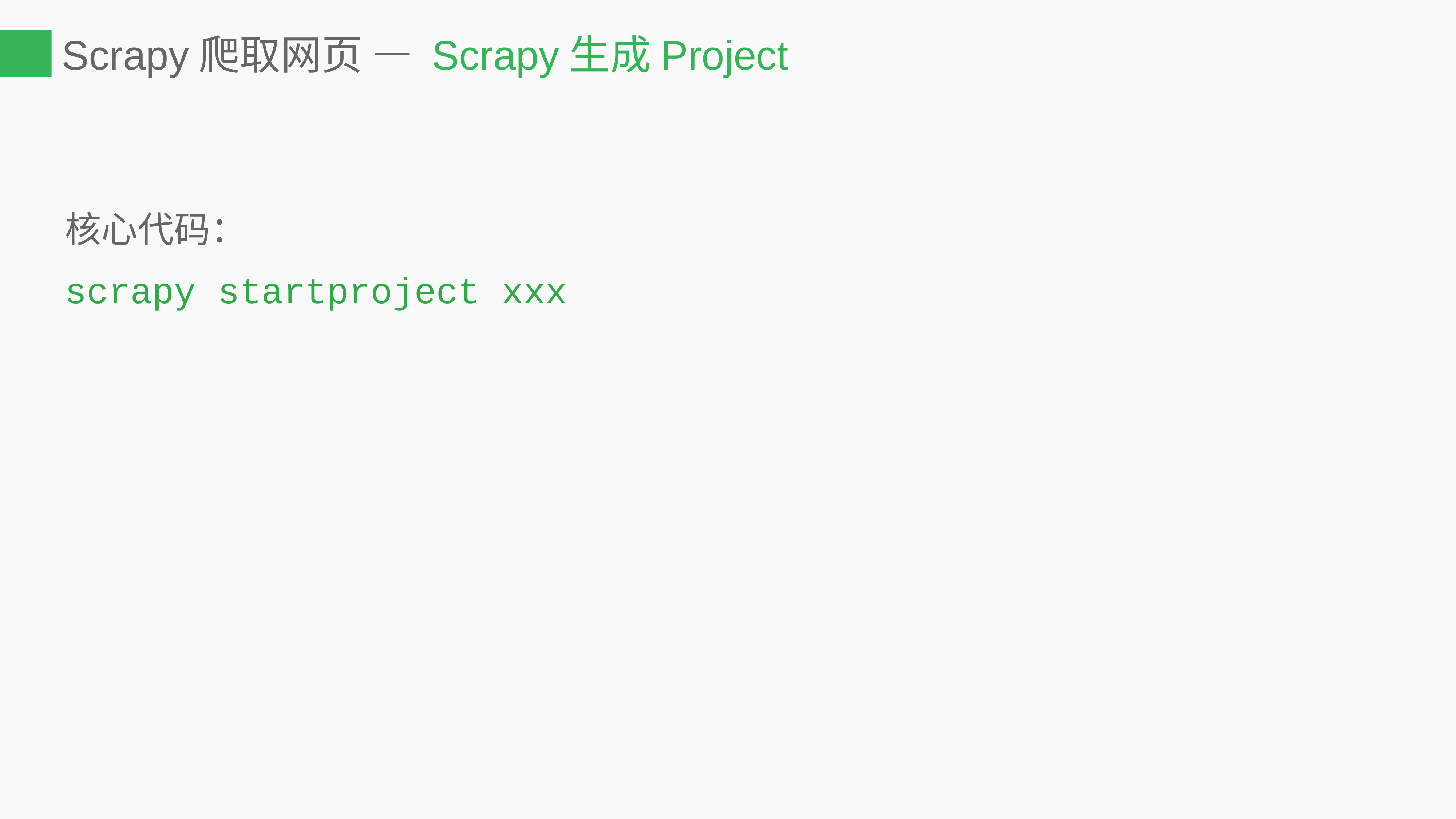

# Scrapy爬取网页 — Scrapy生成Project
核心代码：
scrapy startproject xxx